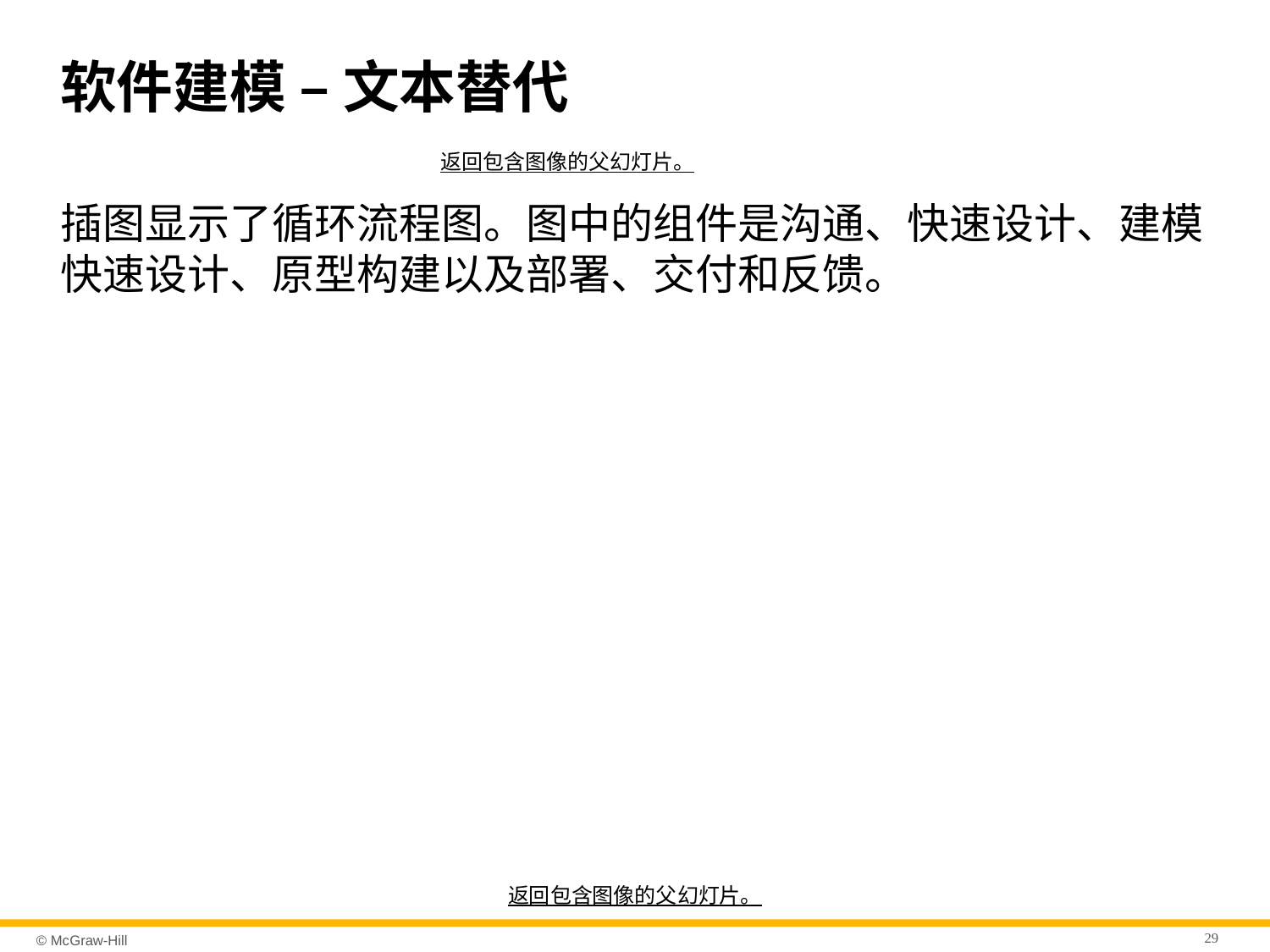

# 软件建模 – 文本替代
返回包含图像的父幻灯片。
插图显示了循环流程图。图中的组件是沟通、快速设计、建模快速设计、原型构建以及部署、交付和反馈。
返回包含图像的父幻灯片。
29